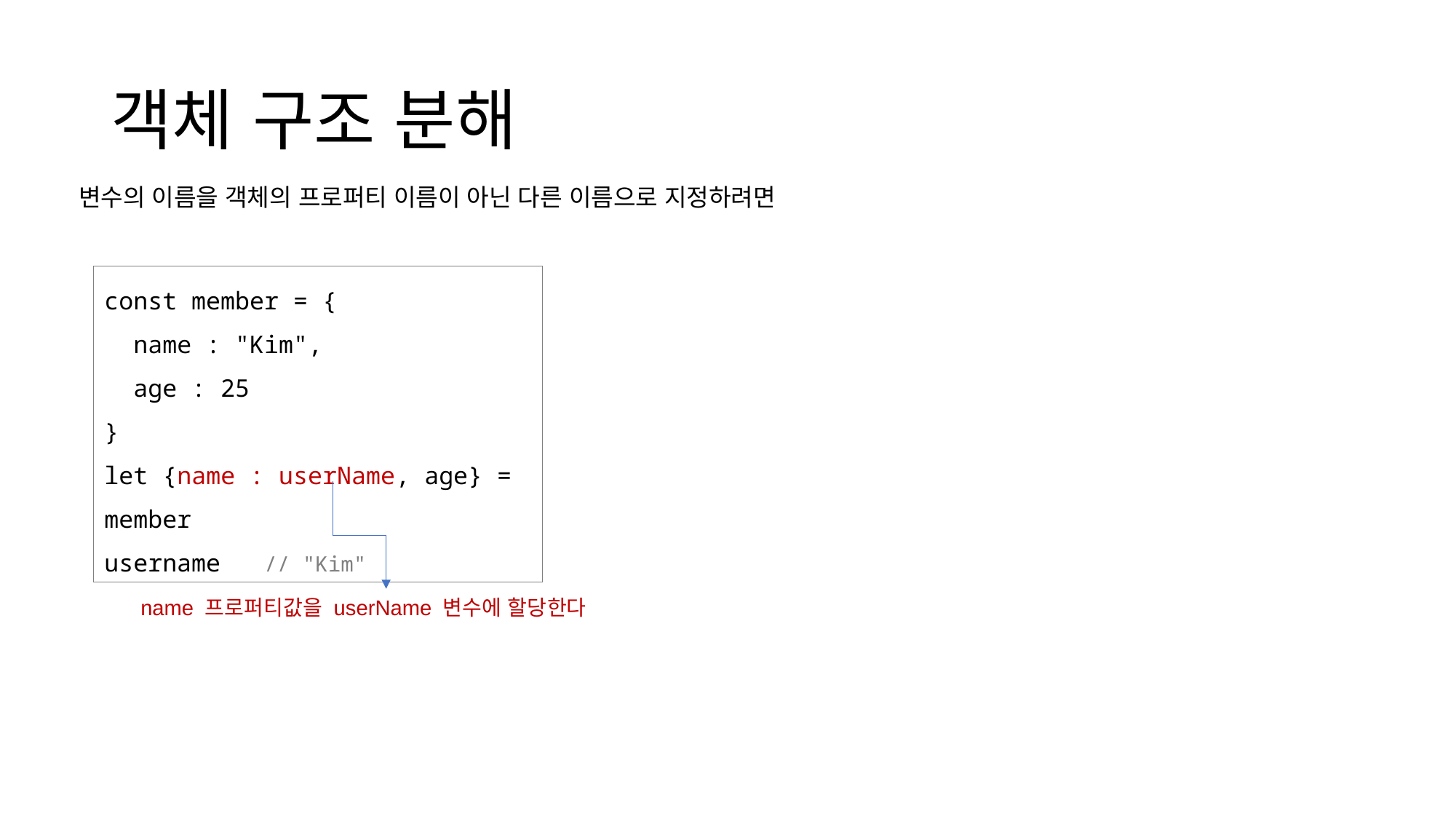

# 객체 구조 분해
변수의 이름을 객체의 프로퍼티 이름이 아닌 다른 이름으로 지정하려면
const member = {
  name : "Kim",
  age : 25
}
let {name : userName, age} = member
username   // "Kim"
name 프로퍼티값을 userName 변수에 할당한다